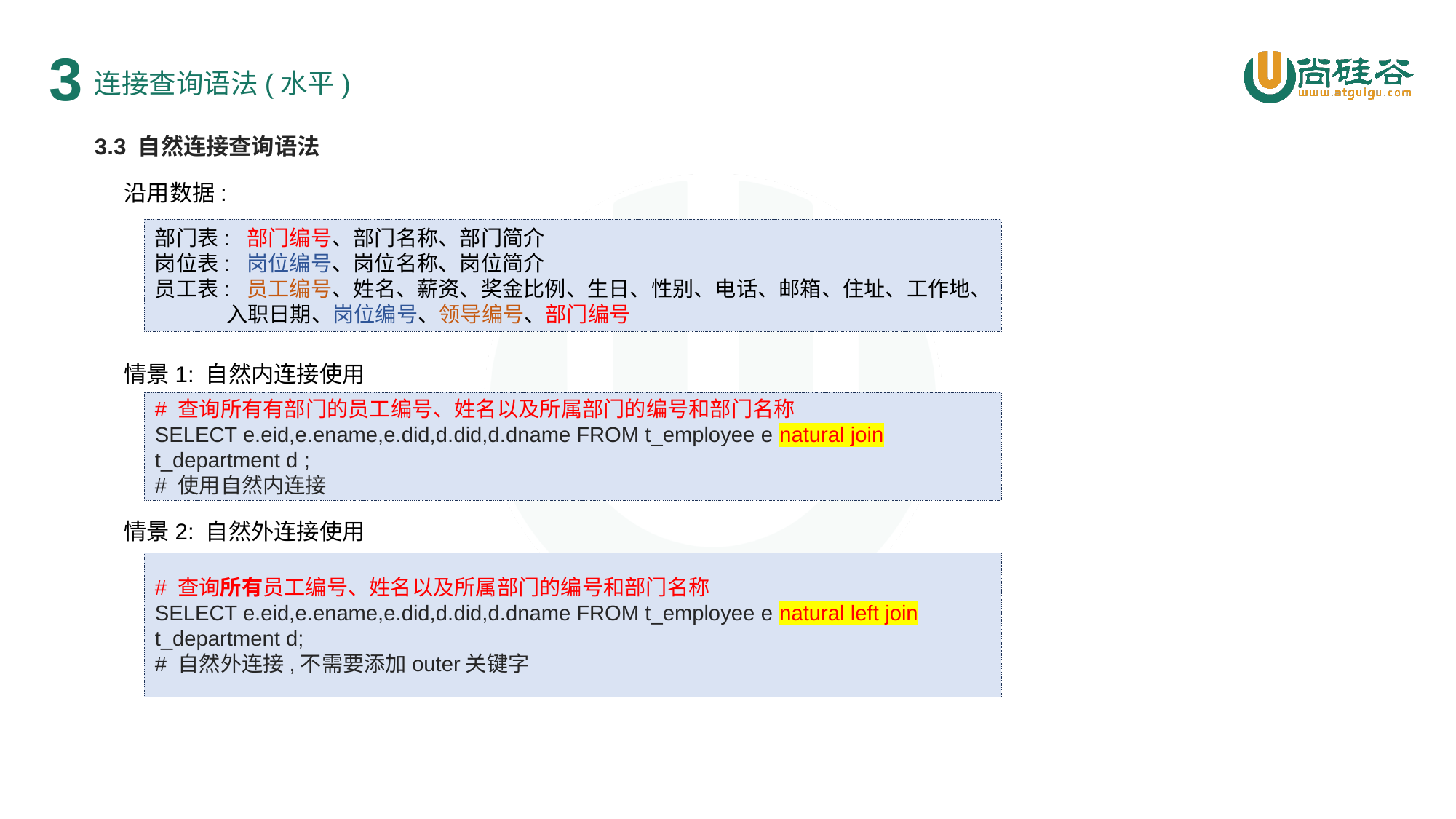

3
连接查询语法(水平)
3.3 自然连接查询语法
沿用数据:
部门表:  部门编号、部门名称、部门简介
岗位表:  岗位编号、岗位名称、岗位简介
员工表:  员工编号、姓名、薪资、奖金比例、生日、性别、电话、邮箱、住址、工作地、
              入职日期、岗位编号、领导编号、部门编号
情景1: 自然内连接使用
# 查询所有有部门的员工编号、姓名以及所属部门的编号和部门名称
SELECT e.eid,e.ename,e.did,d.did,d.dname FROM t_employee e natural join t_department d ;
# 使用自然内连接
情景2: 自然外连接使用
# 查询所有员工编号、姓名以及所属部门的编号和部门名称
SELECT e.eid,e.ename,e.did,d.did,d.dname FROM t_employee e natural left join t_department d;
# 自然外连接,不需要添加outer关键字